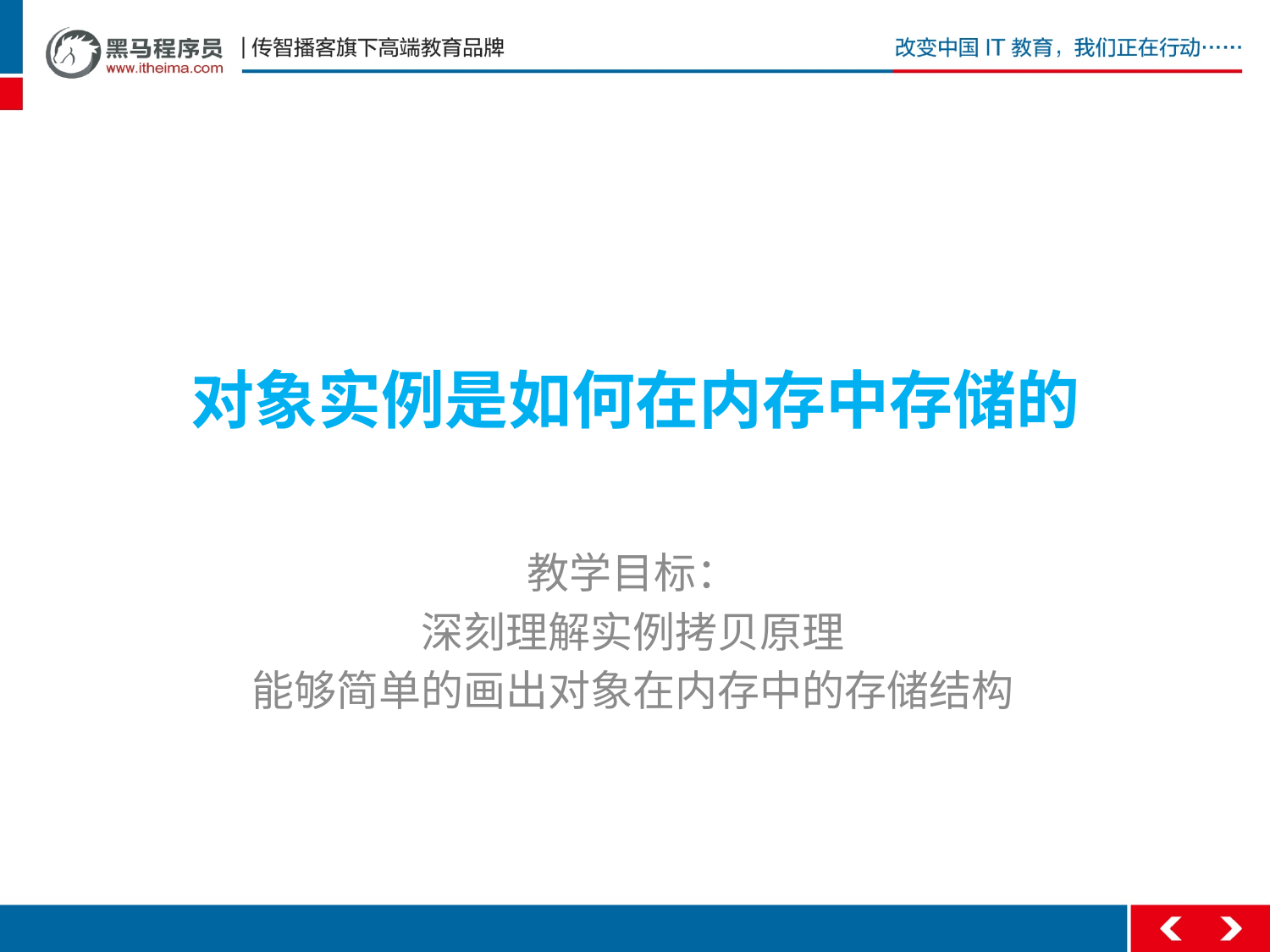

# 对象实例是如何在内存中存储的
教学目标：
深刻理解实例拷贝原理
能够简单的画出对象在内存中的存储结构